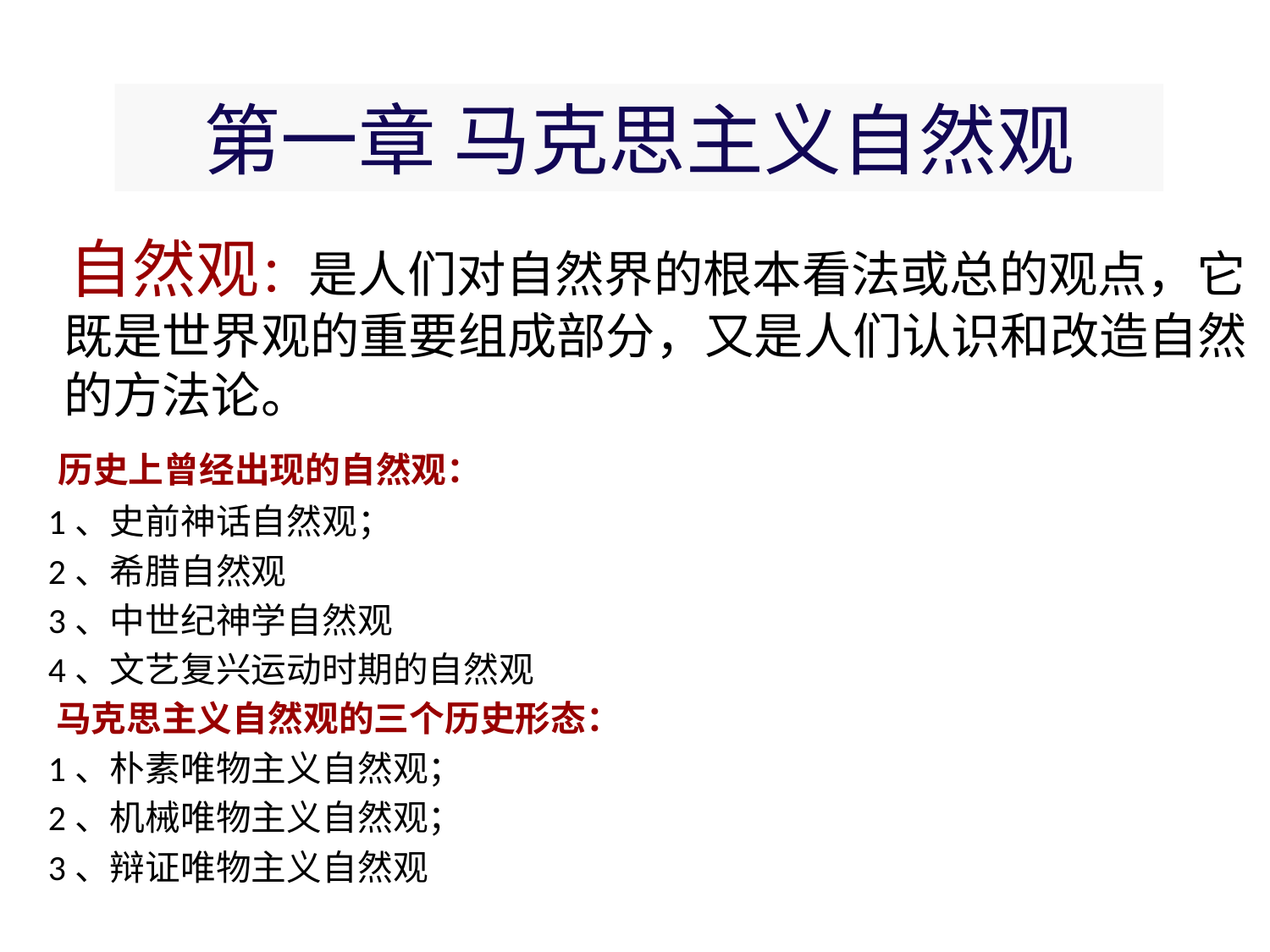

第一章 马克思主义自然观
   自然观：是人们对自然界的根本看法或总的观点，它既是世界观的重要组成部分，又是人们认识和改造自然的方法论。
  历史上曾经出现的自然观：
   1、史前神话自然观；
   2、希腊自然观
   3、中世纪神学自然观
   4、文艺复兴运动时期的自然观
   马克思主义自然观的三个历史形态：
   1、朴素唯物主义自然观；
   2、机械唯物主义自然观；
   3、辩证唯物主义自然观